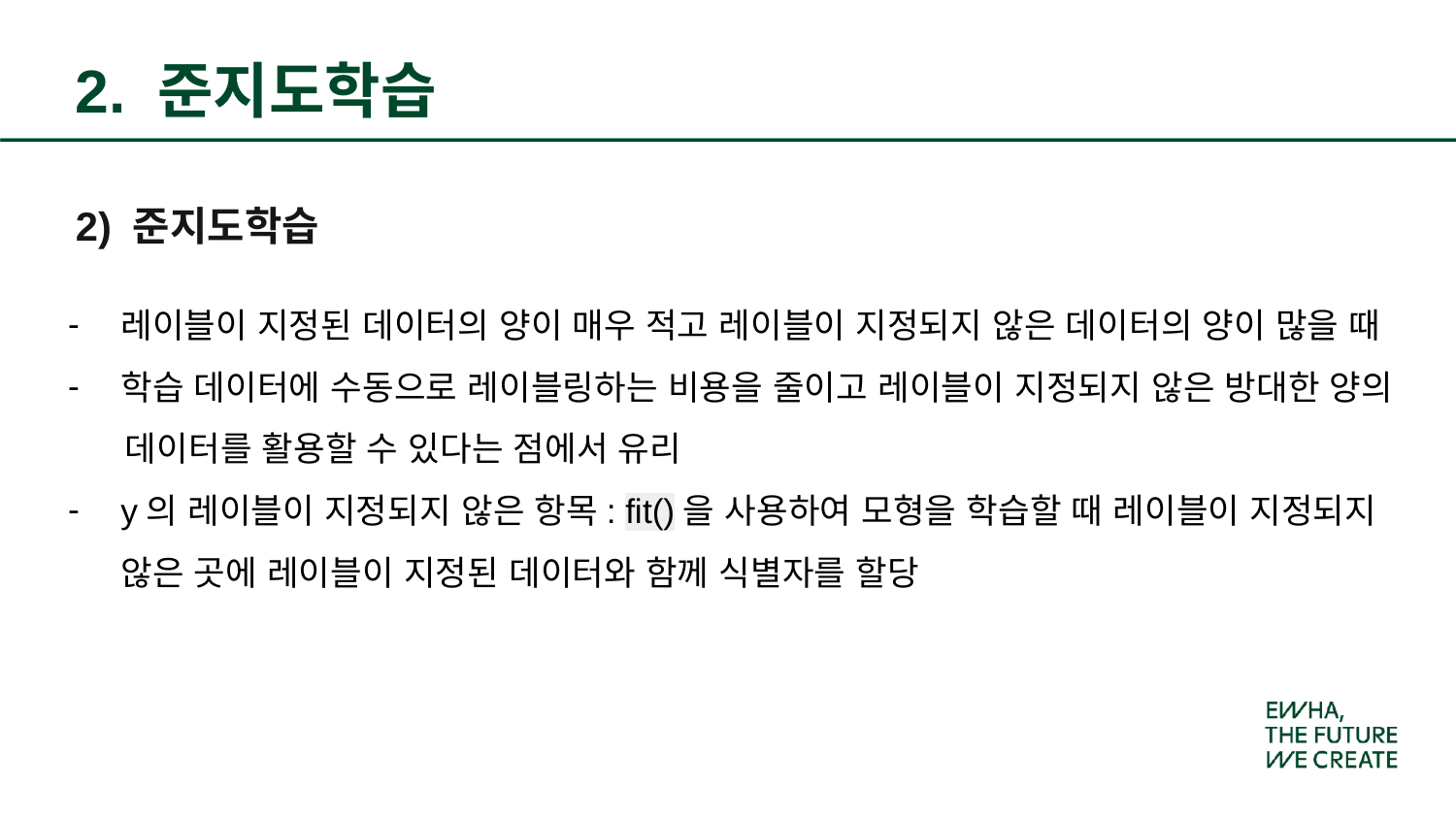

2. 준지도학습
2) 준지도학습
레이블이 지정된 데이터의 양이 매우 적고 레이블이 지정되지 않은 데이터의 양이 많을 때
학습 데이터에 수동으로 레이블링하는 비용을 줄이고 레이블이 지정되지 않은 방대한 양의
     데이터를 활용할 수 있다는 점에서 유리
y의 레이블이 지정되지 않은 항목: fit()을 사용하여 모형을 학습할 때 레이블이 지정되지 않은 곳에 레이블이 지정된 데이터와 함께 식별자를 할당